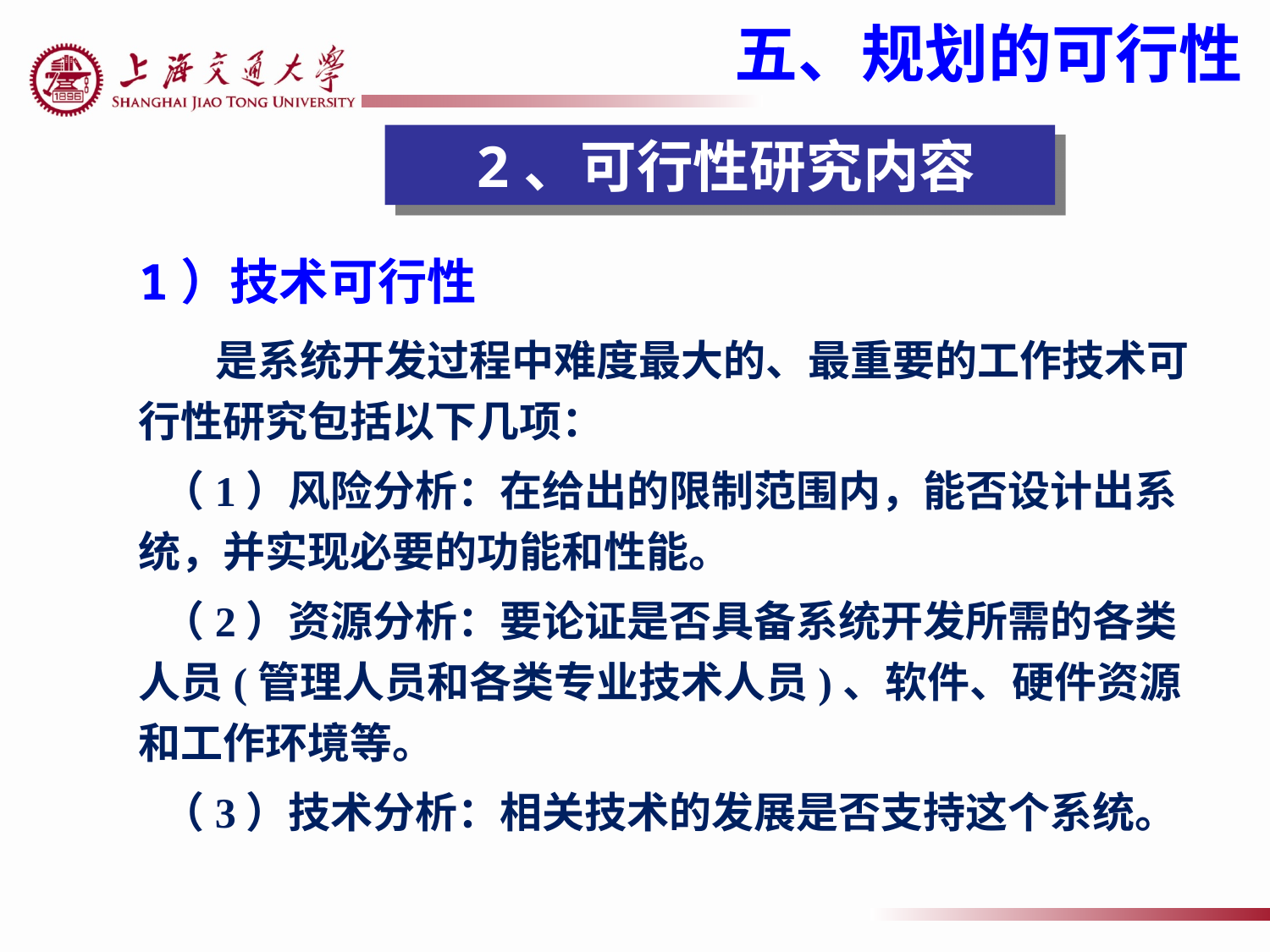

五、规划的可行性
2、可行性研究内容
1）技术可行性
	       是系统开发过程中难度最大的、最重要的工作技术可行性研究包括以下几项：
        （1）风险分析：在给出的限制范围内，能否设计出系统，并实现必要的功能和性能。
        （2）资源分析：要论证是否具备系统开发所需的各类人员(管理人员和各类专业技术人员)、软件、硬件资源和工作环境等。
        （3）技术分析：相关技术的发展是否支持这个系统。